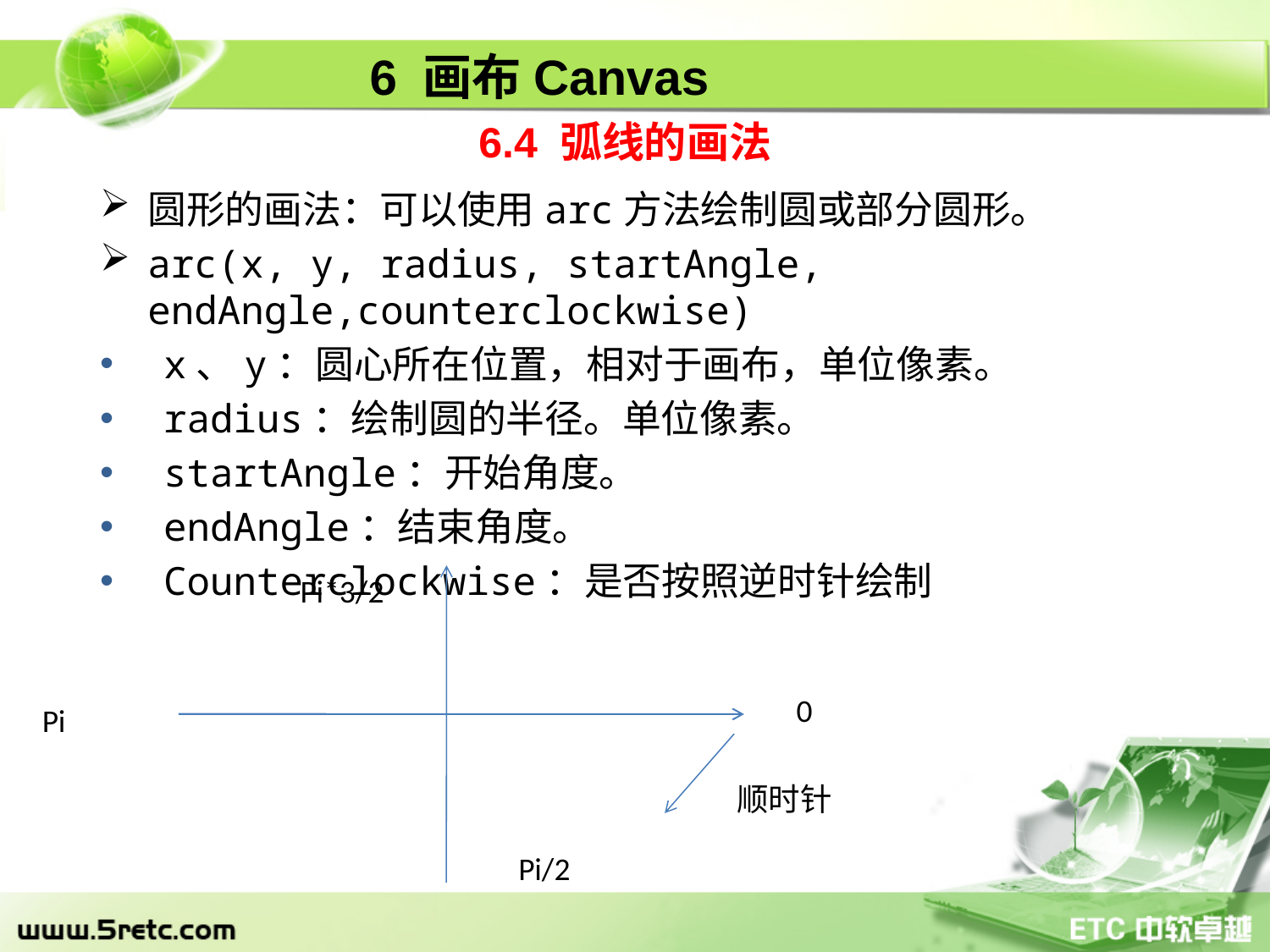

6 画布Canvas

6.4 弧线的画法
圆形的画法：可以使用arc方法绘制圆或部分圆形。
arc(x, y, radius, startAngle, endAngle,counterclockwise)
x、y：圆心所在位置，相对于画布，单位像素。
radius：绘制圆的半径。单位像素。
startAngle：开始角度。
endAngle：结束角度。
Counterclockwise：是否按照逆时针绘制

Pi*3/2
0
Pi
顺时针
Pi/2